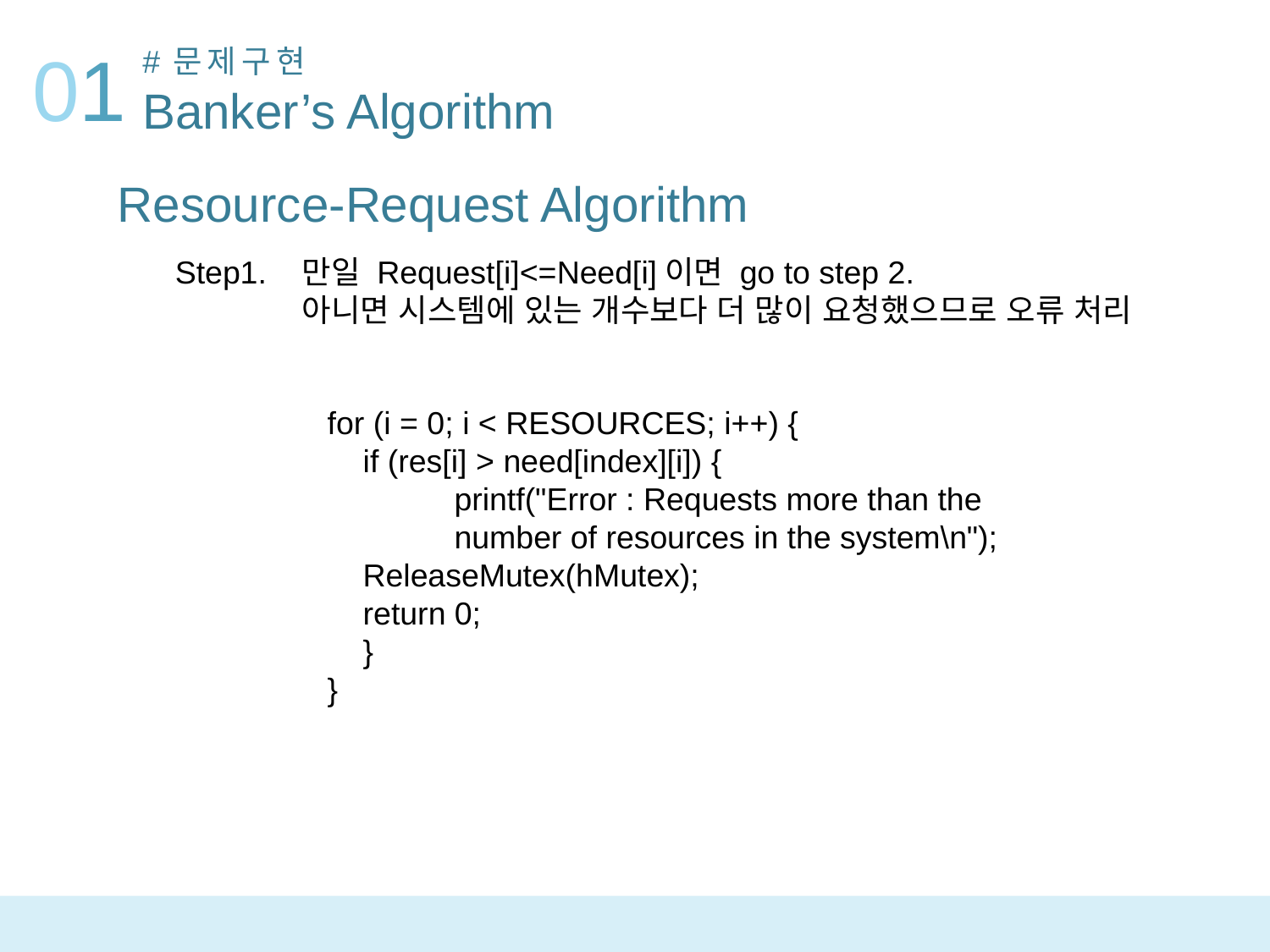

01
#문제구현
Banker’s Algorithm
Resource-Request Algorithm
Step1.	만일 Request[i]<=Need[i]이면 go to step 2.
	아니면 시스템에 있는 개수보다 더 많이 요청했으므로 오류 처리
for (i = 0; i < RESOURCES; i++) {
    if (res[i] > need[index][i]) {
	printf("Error : Requests more than the 	number of resources in the system\n");
    ReleaseMutex(hMutex);
    return 0;
    }
}